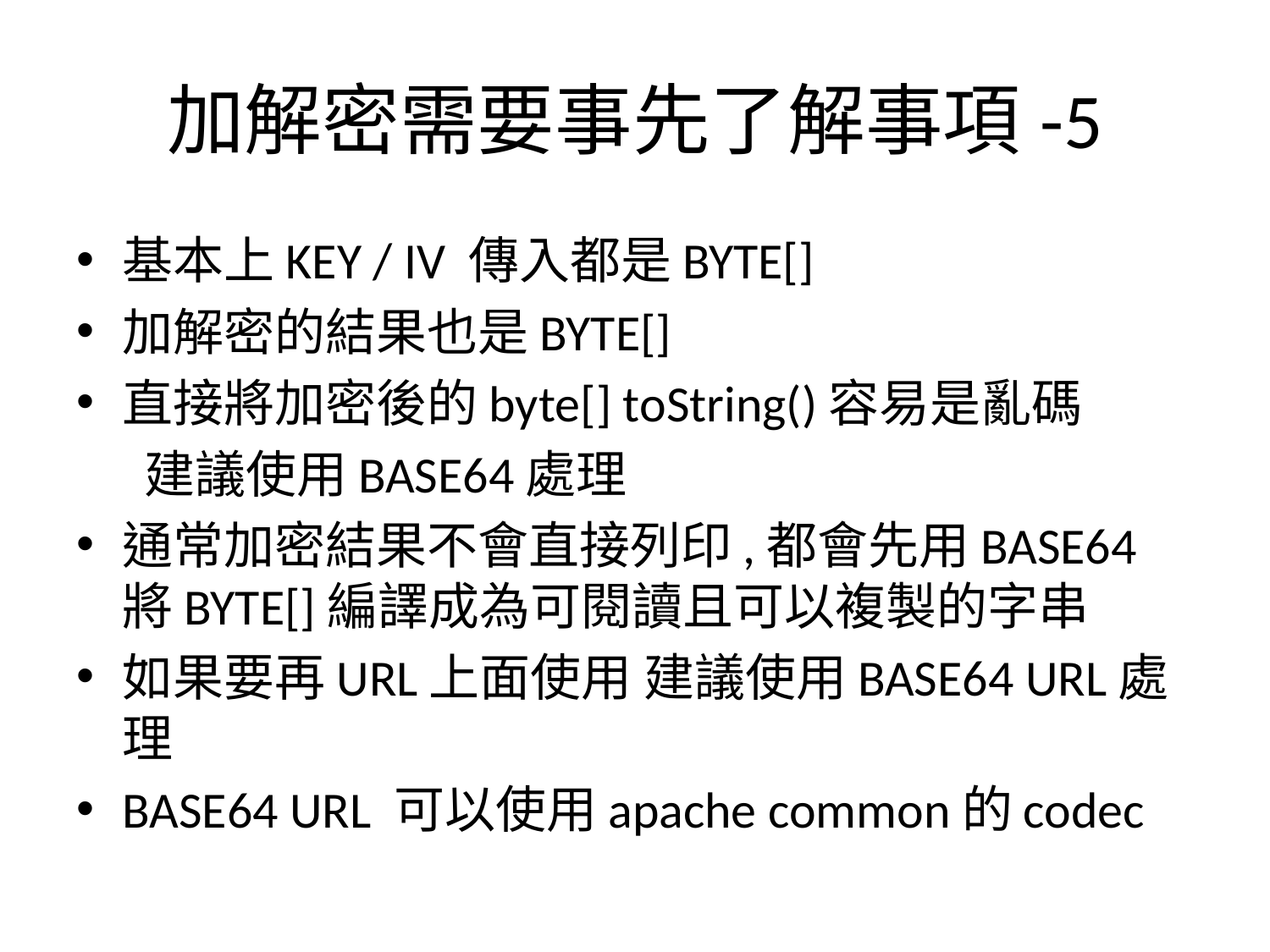

# 加解密需要事先了解事項-5
基本上KEY / IV 傳入都是BYTE[]
加解密的結果也是BYTE[]
直接將加密後的byte[] toString()容易是亂碼
     建議使用BASE64處理
通常加密結果不會直接列印,都會先用BASE64將BYTE[]編譯成為可閱讀且可以複製的字串
如果要再URL上面使用 建議使用BASE64 URL處理
BASE64 URL 可以使用apache common的codec